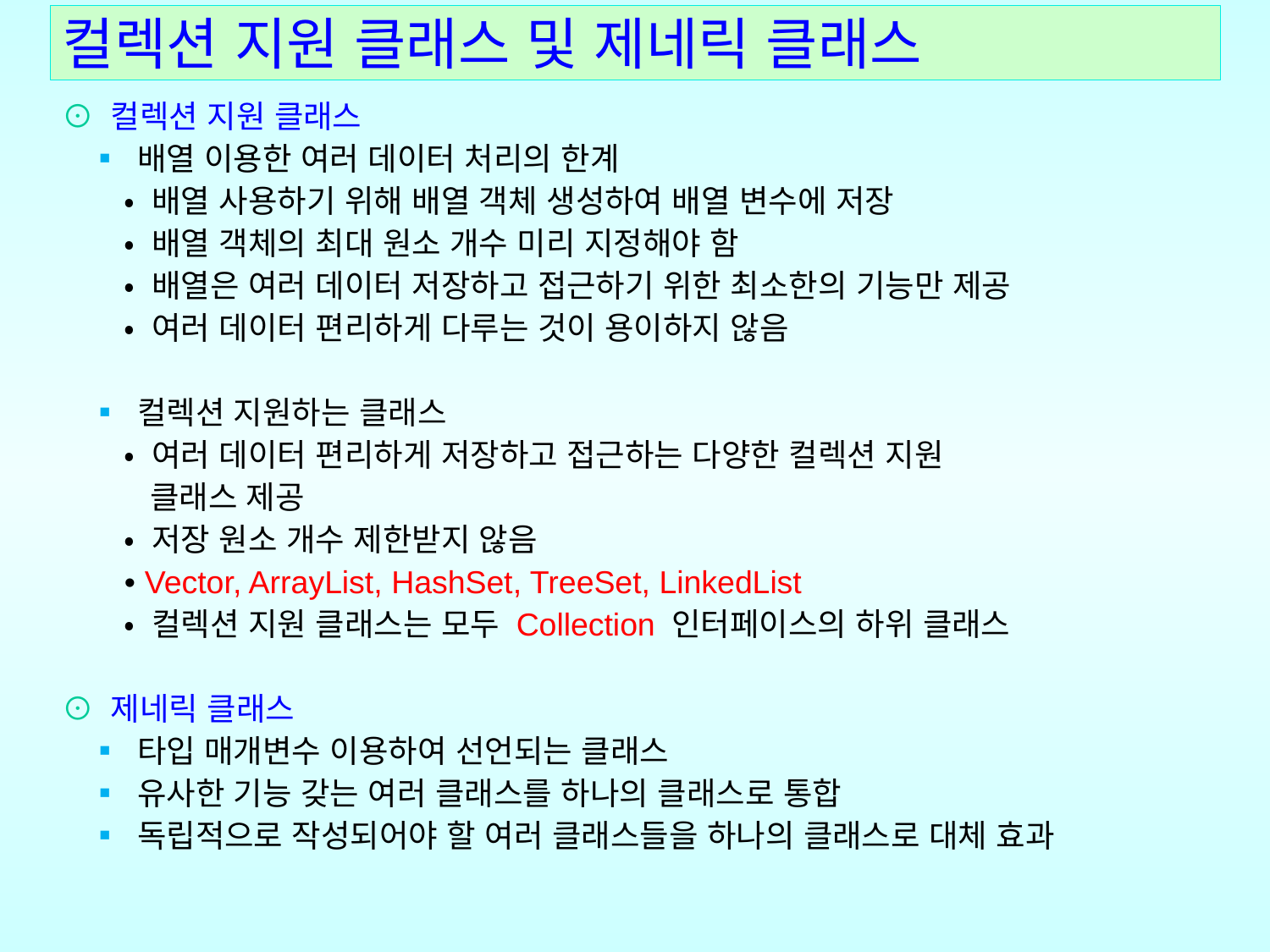

# 컬렉션 지원 클래스 및 제네릭 클래스
⊙ 컬렉션 지원 클래스
   ▪ 배열 이용한 여러 데이터 처리의 한계
       • 배열 사용하기 위해 배열 객체 생성하여 배열 변수에 저장
       • 배열 객체의 최대 원소 개수 미리 지정해야 함
       • 배열은 여러 데이터 저장하고 접근하기 위한 최소한의 기능만 제공
       • 여러 데이터 편리하게 다루는 것이 용이하지 않음

   ▪ 컬렉션 지원하는 클래스
       • 여러 데이터 편리하게 저장하고 접근하는 다양한 컬렉션 지원
         클래스 제공
       • 저장 원소 개수 제한받지 않음
       • Vector, ArrayList, HashSet, TreeSet, LinkedList
       • 컬렉션 지원 클래스는 모두 Collection 인터페이스의 하위 클래스

⊙ 제네릭 클래스
   ▪ 타입 매개변수 이용하여 선언되는 클래스
   ▪ 유사한 기능 갖는 여러 클래스를 하나의 클래스로 통합
   ▪ 독립적으로 작성되어야 할 여러 클래스들을 하나의 클래스로 대체 효과